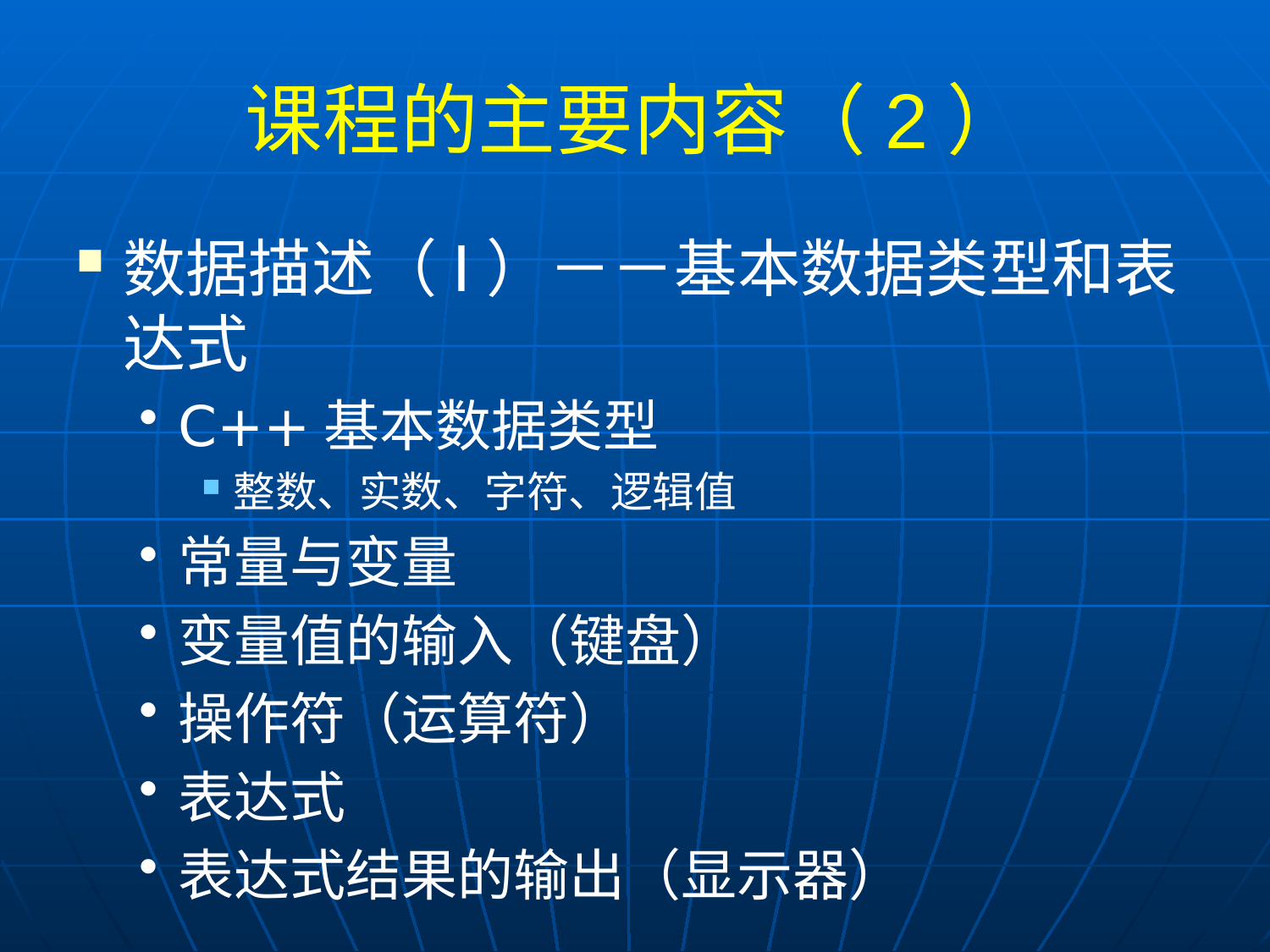

# 课程的主要内容（2）
数据描述（I）－－基本数据类型和表达式
C++基本数据类型
整数、实数、字符、逻辑值
常量与变量
变量值的输入（键盘）
操作符（运算符）
表达式
表达式结果的输出（显示器）